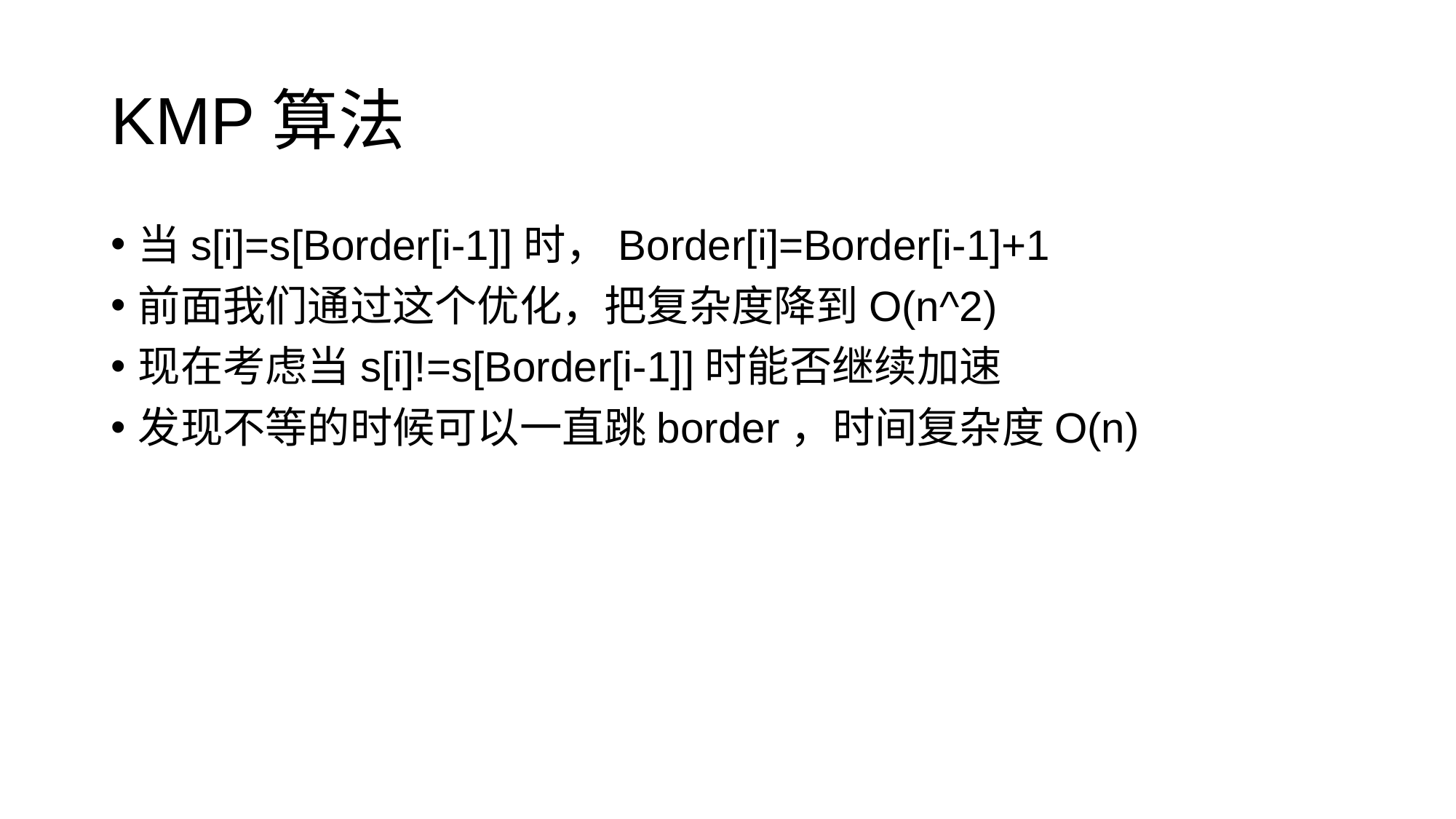

# KMP算法
当s[i]=s[Border[i-1]]时，Border[i]=Border[i-1]+1
前面我们通过这个优化，把复杂度降到O(n^2)
现在考虑当s[i]!=s[Border[i-1]]时能否继续加速
发现不等的时候可以一直跳border，时间复杂度O(n)